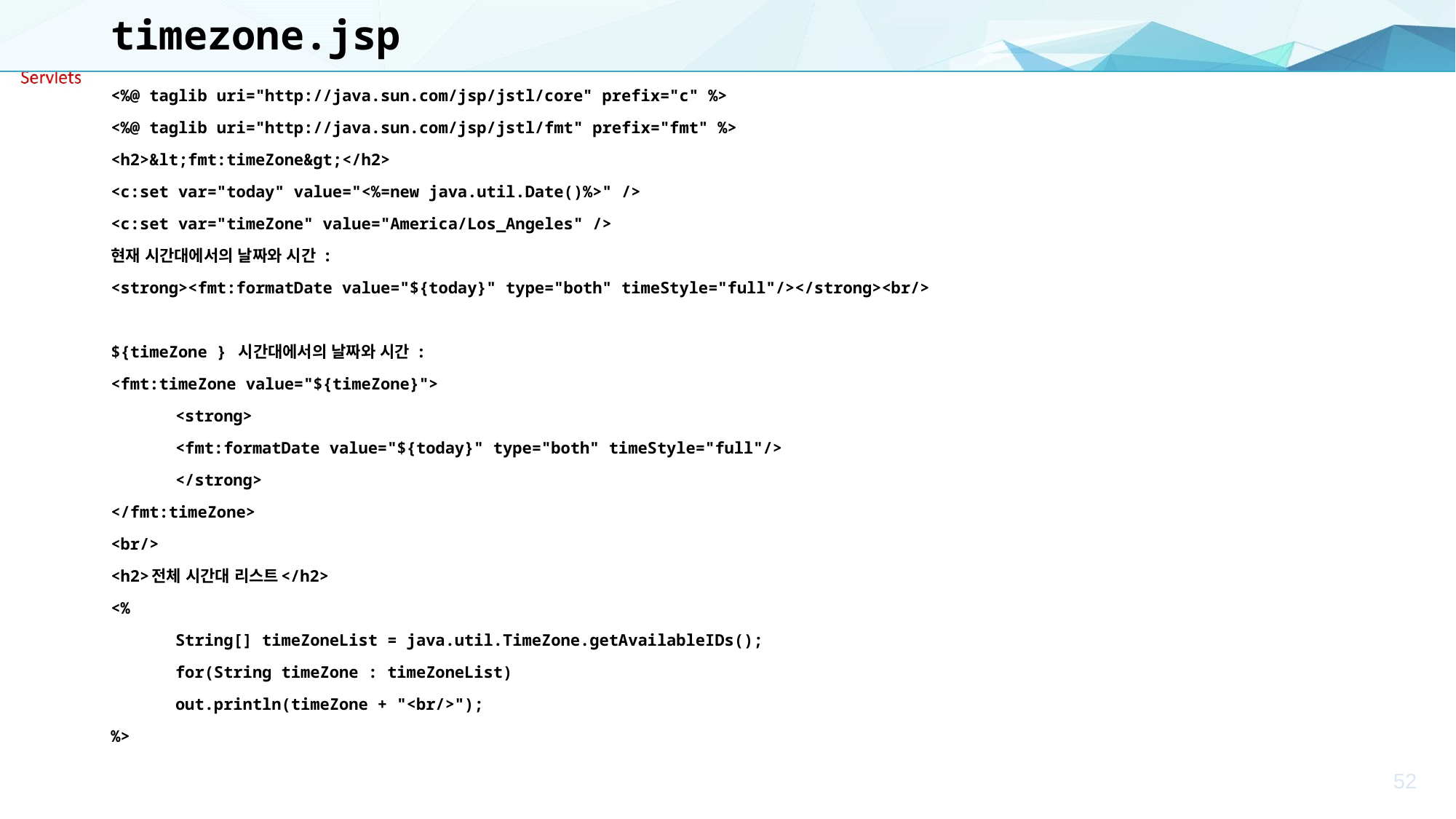

# timezone.jsp
<%@ taglib uri="http://java.sun.com/jsp/jstl/core" prefix="c" %>
<%@ taglib uri="http://java.sun.com/jsp/jstl/fmt" prefix="fmt" %>
<h2>&lt;fmt:timeZone&gt;</h2>
<c:set var="today" value="<%=new java.util.Date()%>" />
<c:set var="timeZone" value="America/Los_Angeles" />
현재 시간대에서의 날짜와 시간 :
<strong><fmt:formatDate value="${today}" type="both" timeStyle="full"/></strong><br/>

${timeZone } 시간대에서의 날짜와 시간 :
<fmt:timeZone value="${timeZone}">
	<strong>
	<fmt:formatDate value="${today}" type="both" timeStyle="full"/>
	</strong>
</fmt:timeZone>
<br/>
<h2>전체 시간대 리스트</h2>
<%
	String[] timeZoneList = java.util.TimeZone.getAvailableIDs();
	for(String timeZone : timeZoneList)
		out.println(timeZone + "<br/>");
%>
52